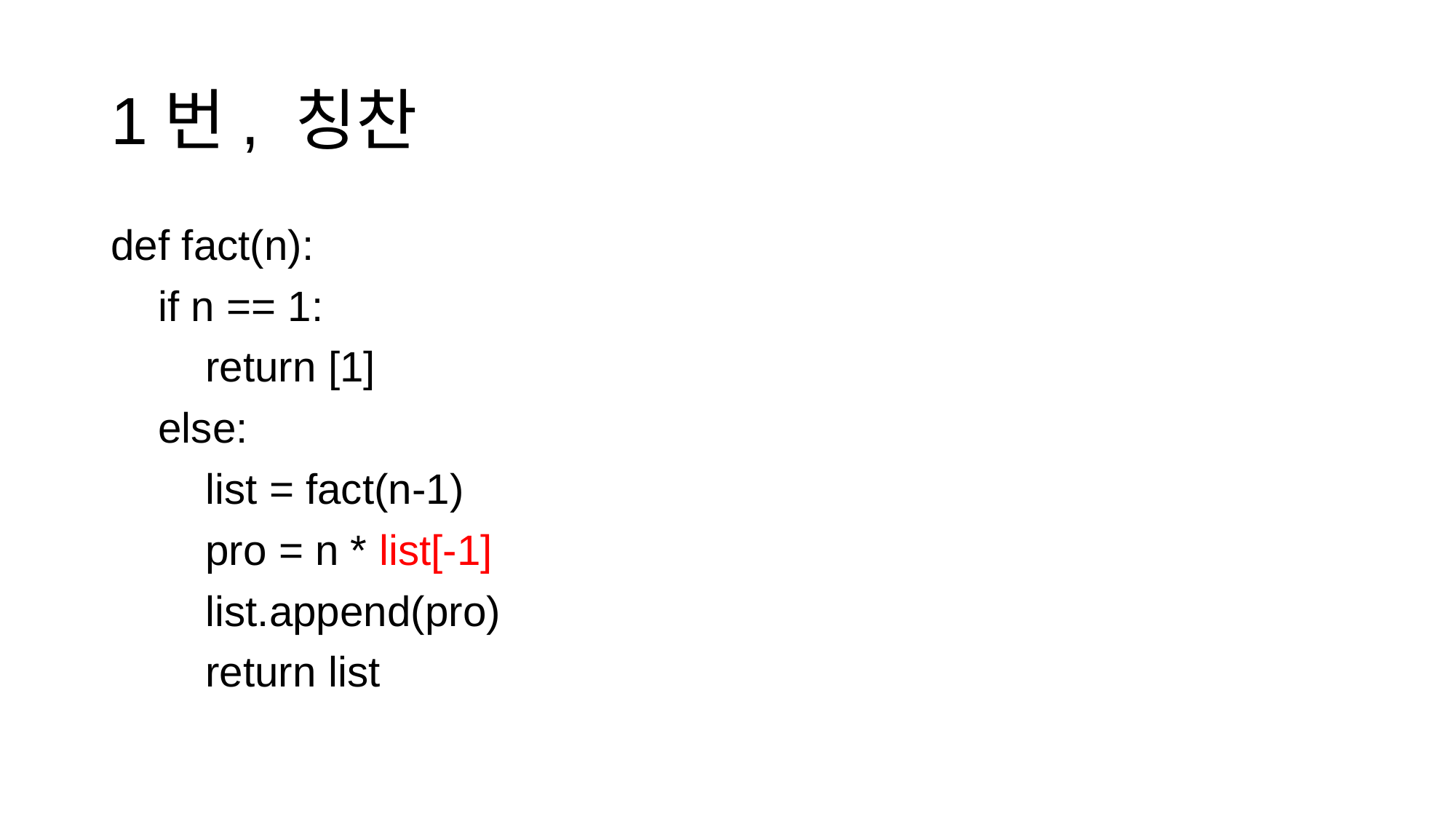

# 1번, 칭찬
def fact(n):
    if n == 1:
        return [1]
    else:
        list = fact(n-1)
        pro = n * list[-1]
        list.append(pro)
        return list